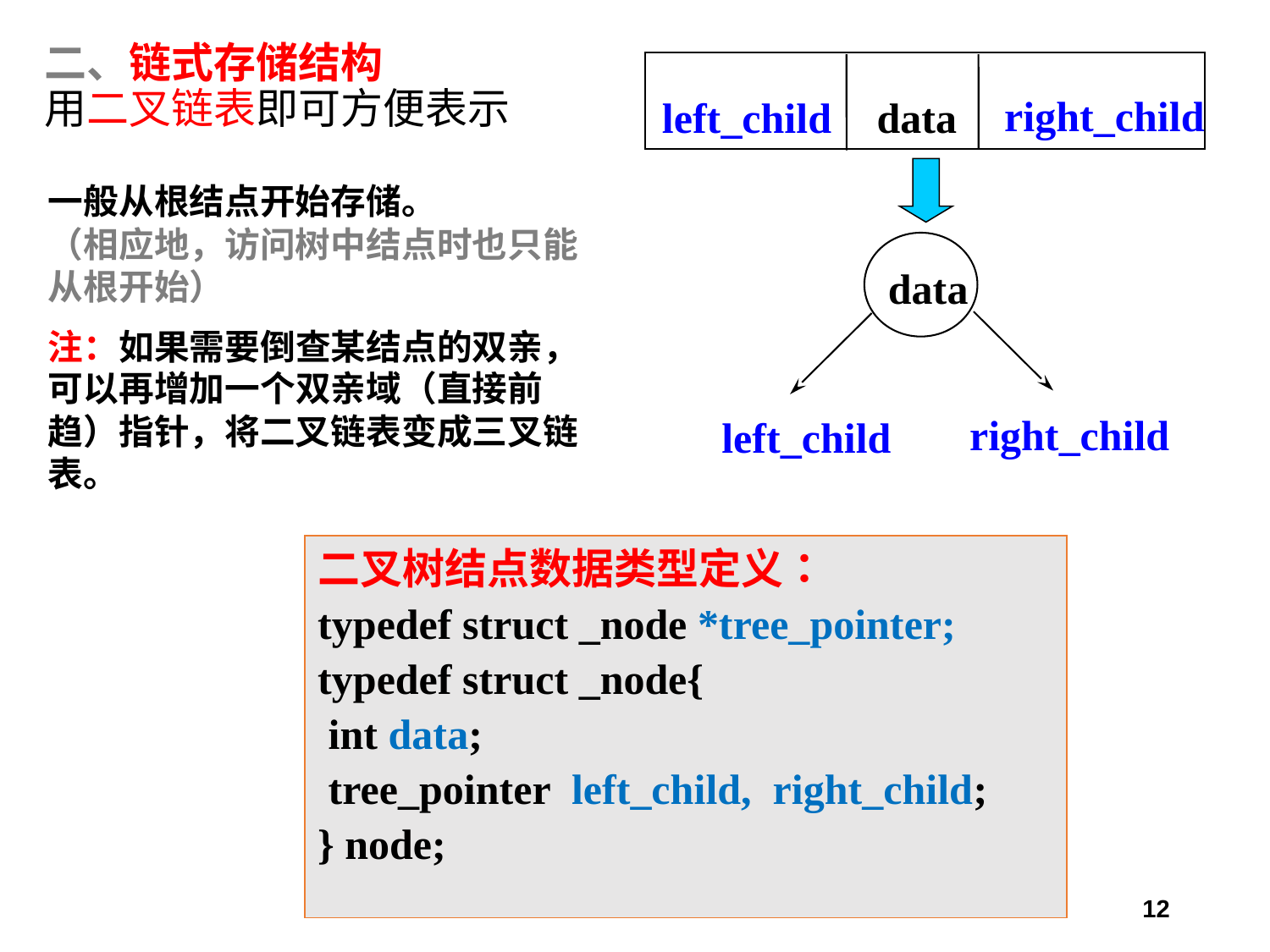

# 二、链式存储结构 用二叉链表即可方便表示

right_child
left_child
data

一般从根结点开始存储。
（相应地，访问树中结点时也只能从根开始）
注：如果需要倒查某结点的双亲，可以再增加一个双亲域（直接前趋）指针，将二叉链表变成三叉链表。

data

right_child
left_child
二叉树结点数据类型定义：
typedef struct _node *tree_pointer;
typedef struct _node{
 int data;
 tree_pointer  left_child,  right_child;
} node;
12